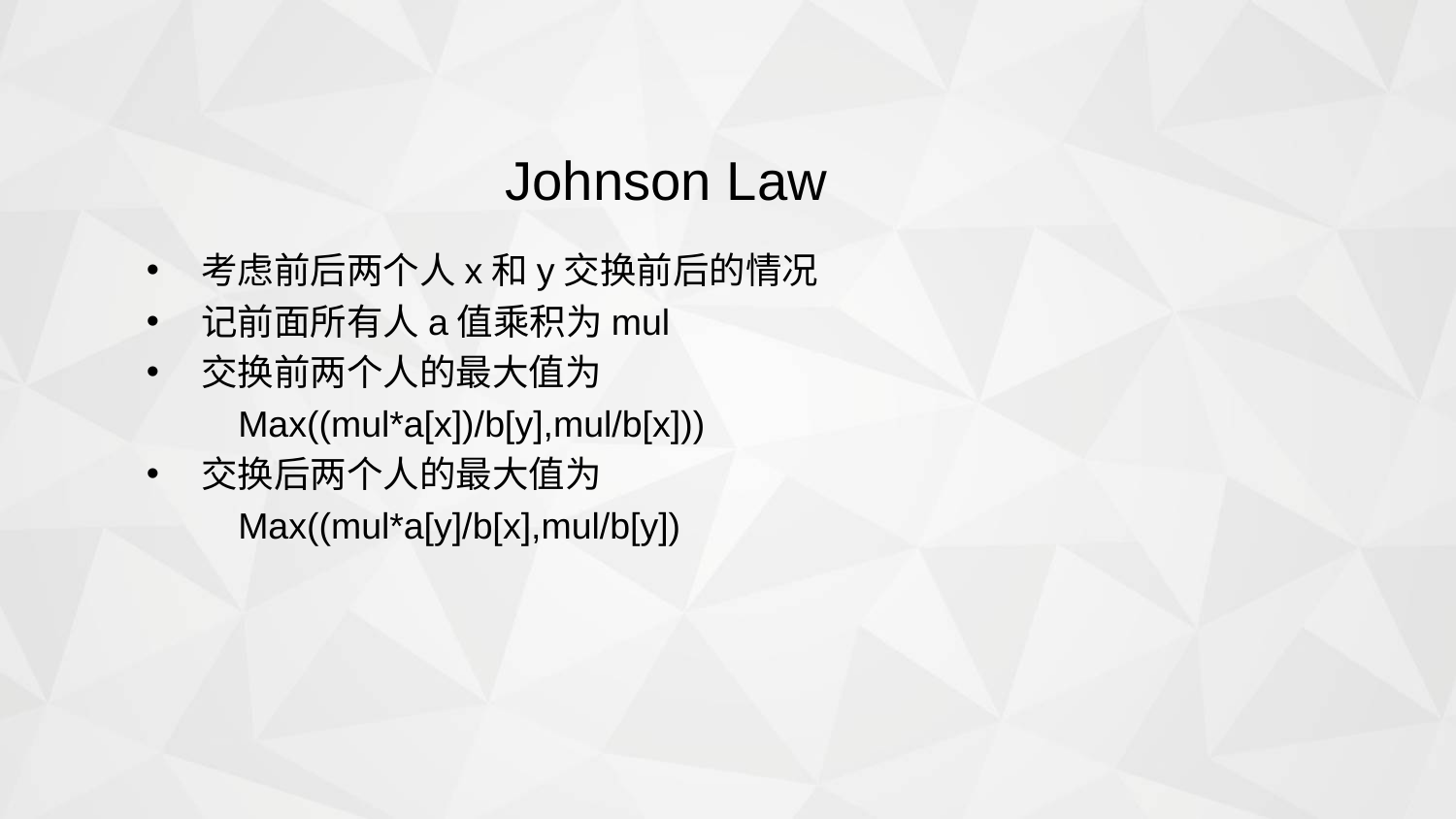

# Johnson Law
考虑前后两个人x和y交换前后的情况
记前面所有人a值乘积为mul
交换前两个人的最大值为
         Max((mul*a[x])/b[y],mul/b[x]))
交换后两个人的最大值为
         Max((mul*a[y]/b[x],mul/b[y])